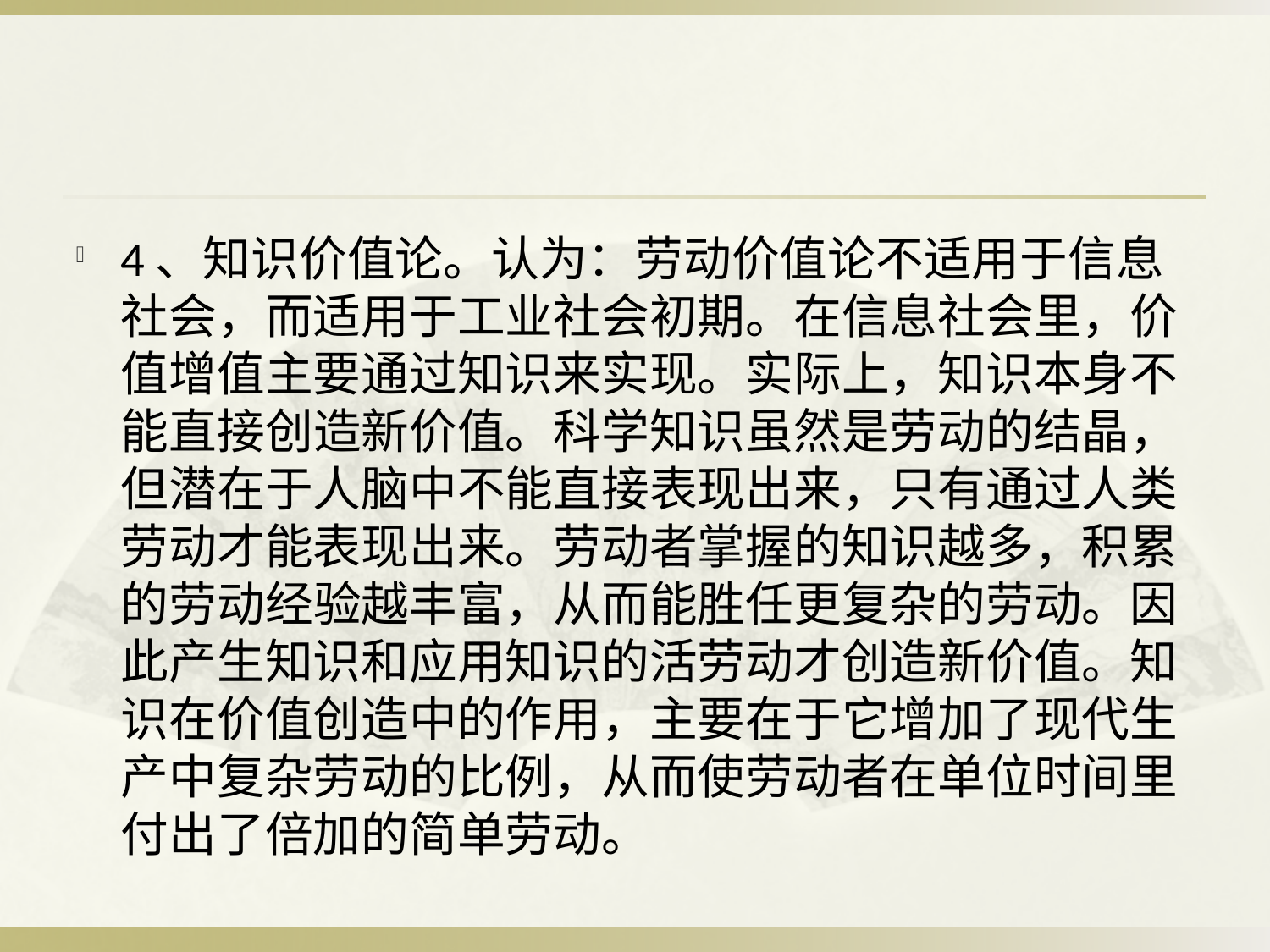

#
4、知识价值论。认为：劳动价值论不适用于信息社会，而适用于工业社会初期。在信息社会里，价值增值主要通过知识来实现。实际上，知识本身不能直接创造新价值。科学知识虽然是劳动的结晶，但潜在于人脑中不能直接表现出来，只有通过人类劳动才能表现出来。劳动者掌握的知识越多，积累的劳动经验越丰富，从而能胜任更复杂的劳动。因此产生知识和应用知识的活劳动才创造新价值。知识在价值创造中的作用，主要在于它增加了现代生产中复杂劳动的比例，从而使劳动者在单位时间里付出了倍加的简单劳动。